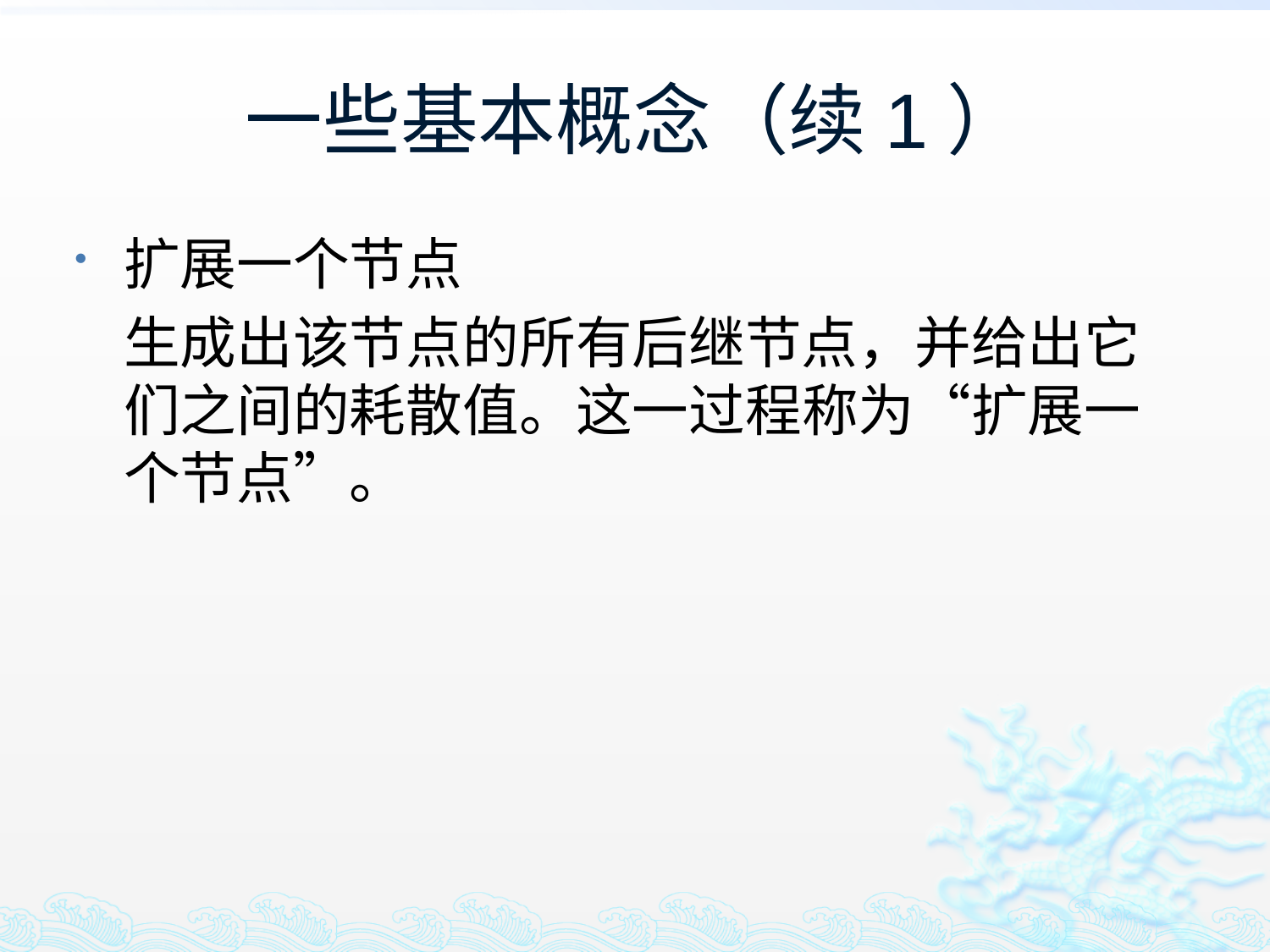

# 一些基本概念（续1）
扩展一个节点
	生成出该节点的所有后继节点，并给出它们之间的耗散值。这一过程称为“扩展一个节点”。
32